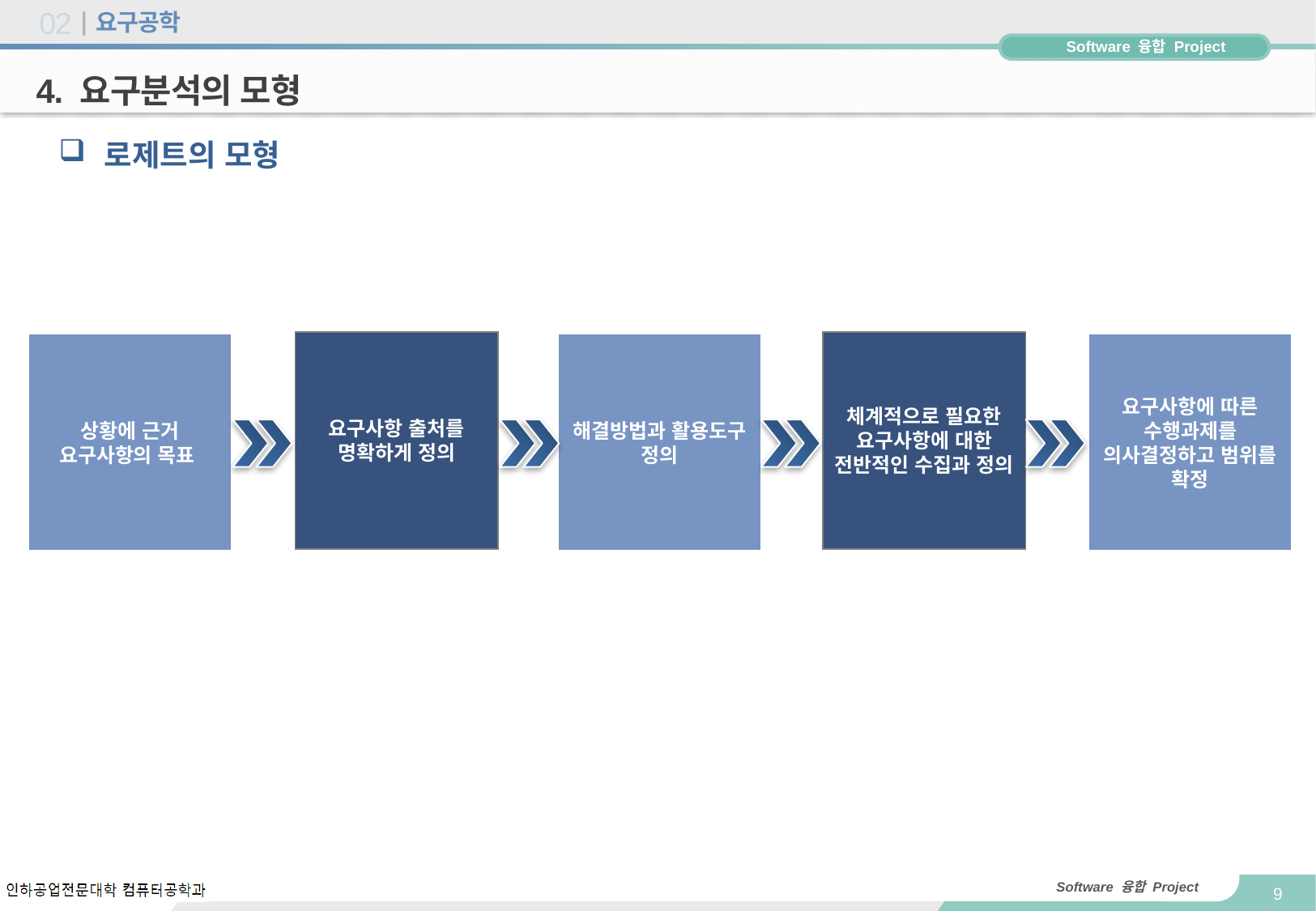

# 요구공학
02
4. 요구분석의 모형
로제트의 모형
요구사항 출처를 명확하게 정의
체계적으로 필요한 요구사항에 대한 전반적인 수집과 정의
상황에 근거
요구사항의 목표
해결방법과 활용도구 정의
요구사항에 따른 수행과제를 의사결정하고 범위를 확정